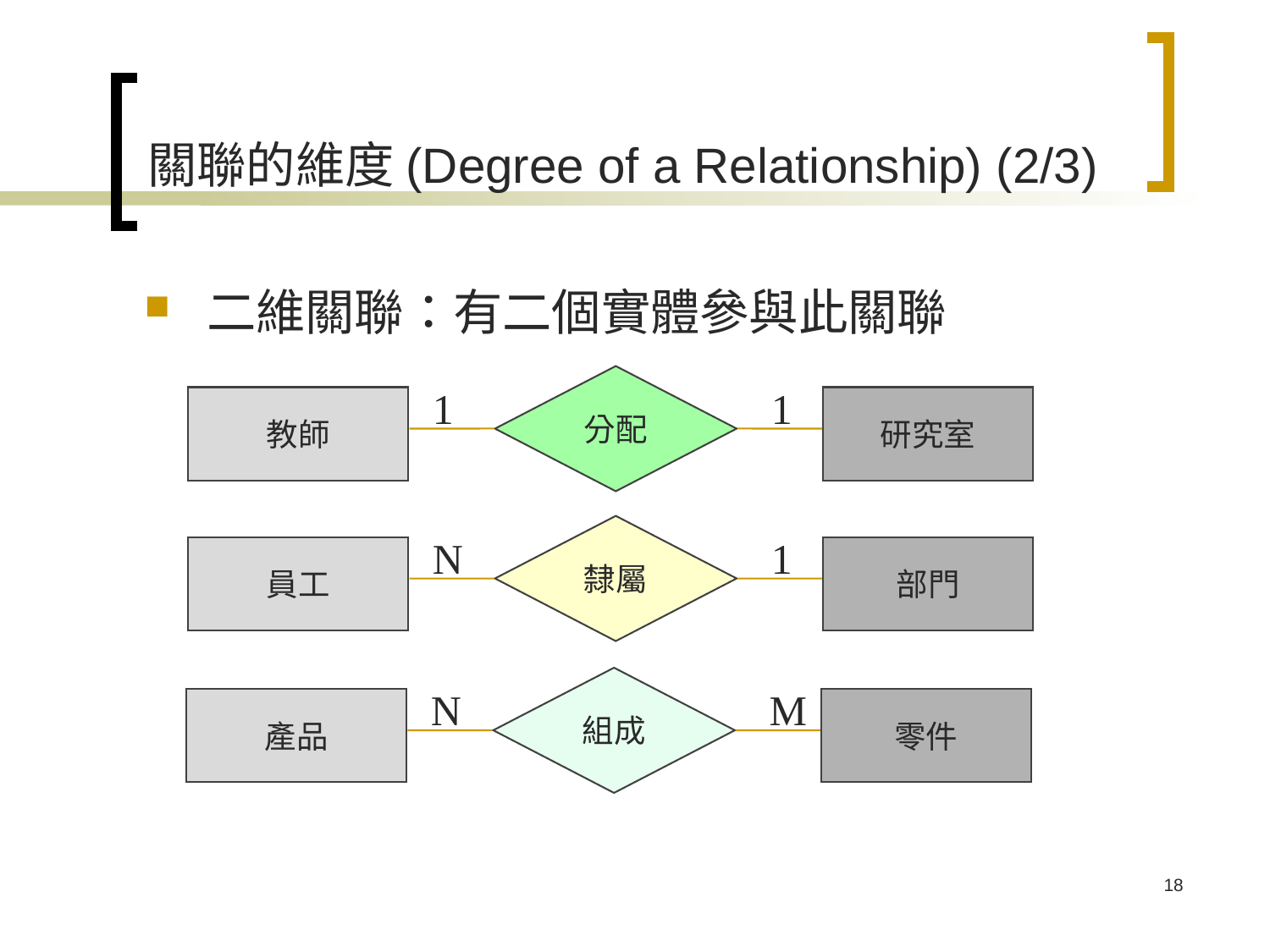

# 關聯的維度(Degree of a Relationship) (2/3)
二維關聯：有二個實體參與此關聯
分配
1
1
教師
研究室

隸屬
N
1
員工
部門

組成
N
M
產品
零件

18